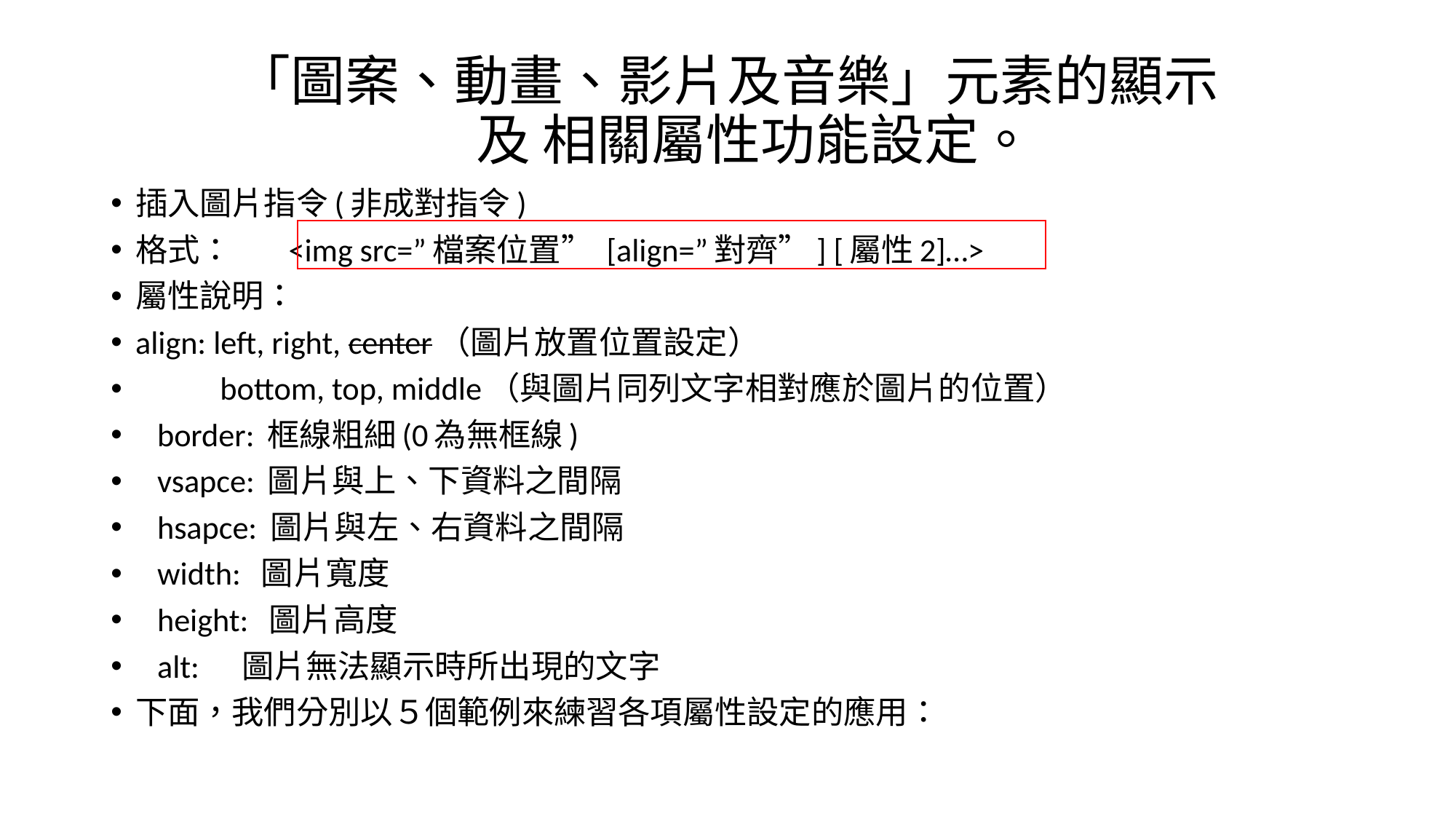

# 「圖案、動畫、影片及音樂」元素的顯示 　及 相關屬性功能設定。
插入圖片指令(非成對指令)
格式：       <img src=”檔案位置” [align=”對齊”] [屬性2]…>
屬性說明：
align: left, right, center（圖片放置位置設定）
　　  bottom, top, middle（與圖片同列文字相對應於圖片的位置）
   border: 框線粗細(0為無框線)
   vsapce: 圖片與上、下資料之間隔
   hsapce: 圖片與左、右資料之間隔
   width:  圖片寬度
   height:  圖片高度
   alt:     圖片無法顯示時所出現的文字
下面，我們分別以５個範例來練習各項屬性設定的應用：